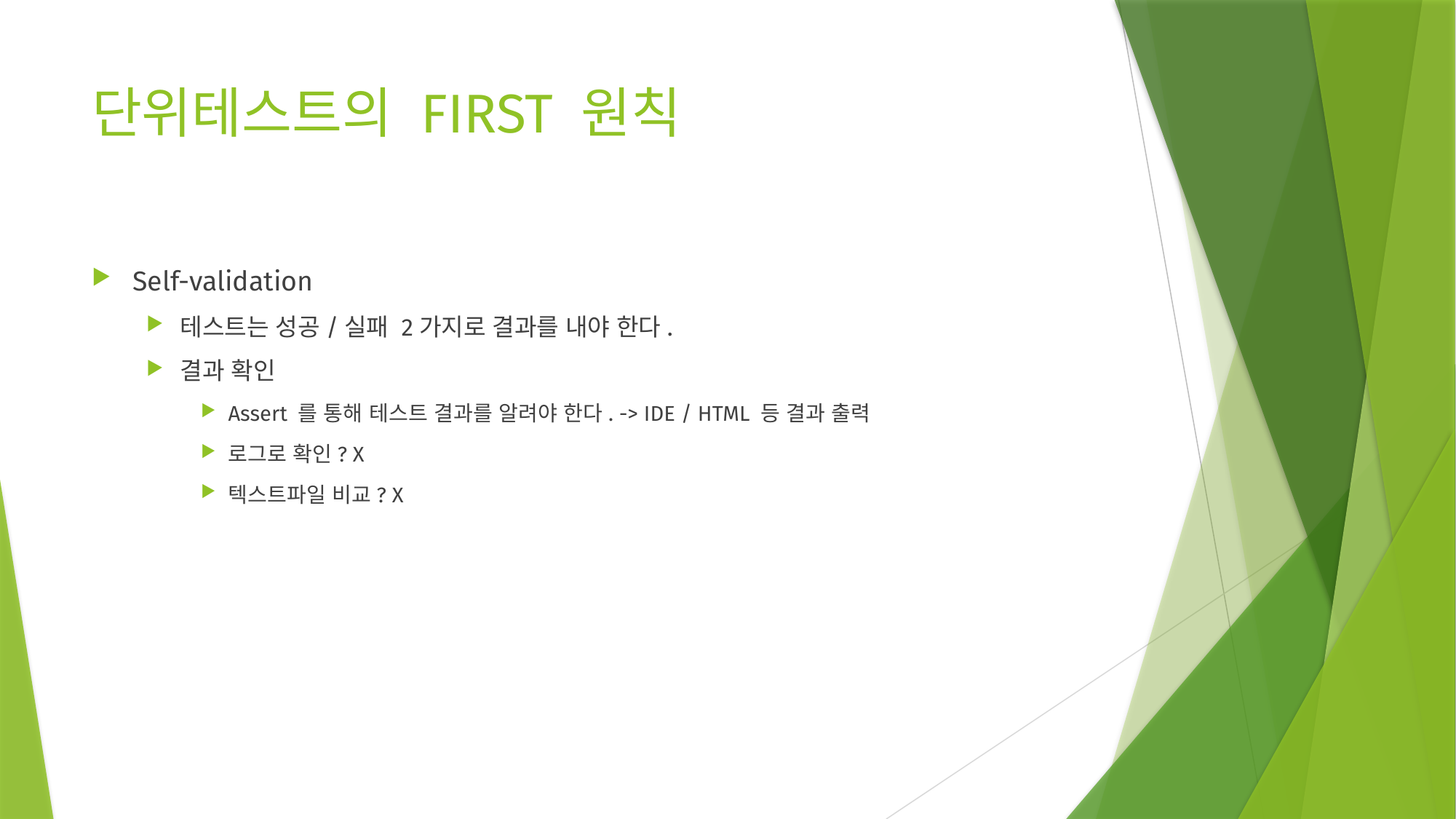

# 단위테스트의 FIRST 원칙
Self-validation
테스트는 성공/실패 2가지로 결과를 내야 한다.
결과 확인
Assert 를 통해 테스트 결과를 알려야 한다. -> IDE / HTML 등 결과 출력
로그로 확인? X
텍스트파일 비교? X